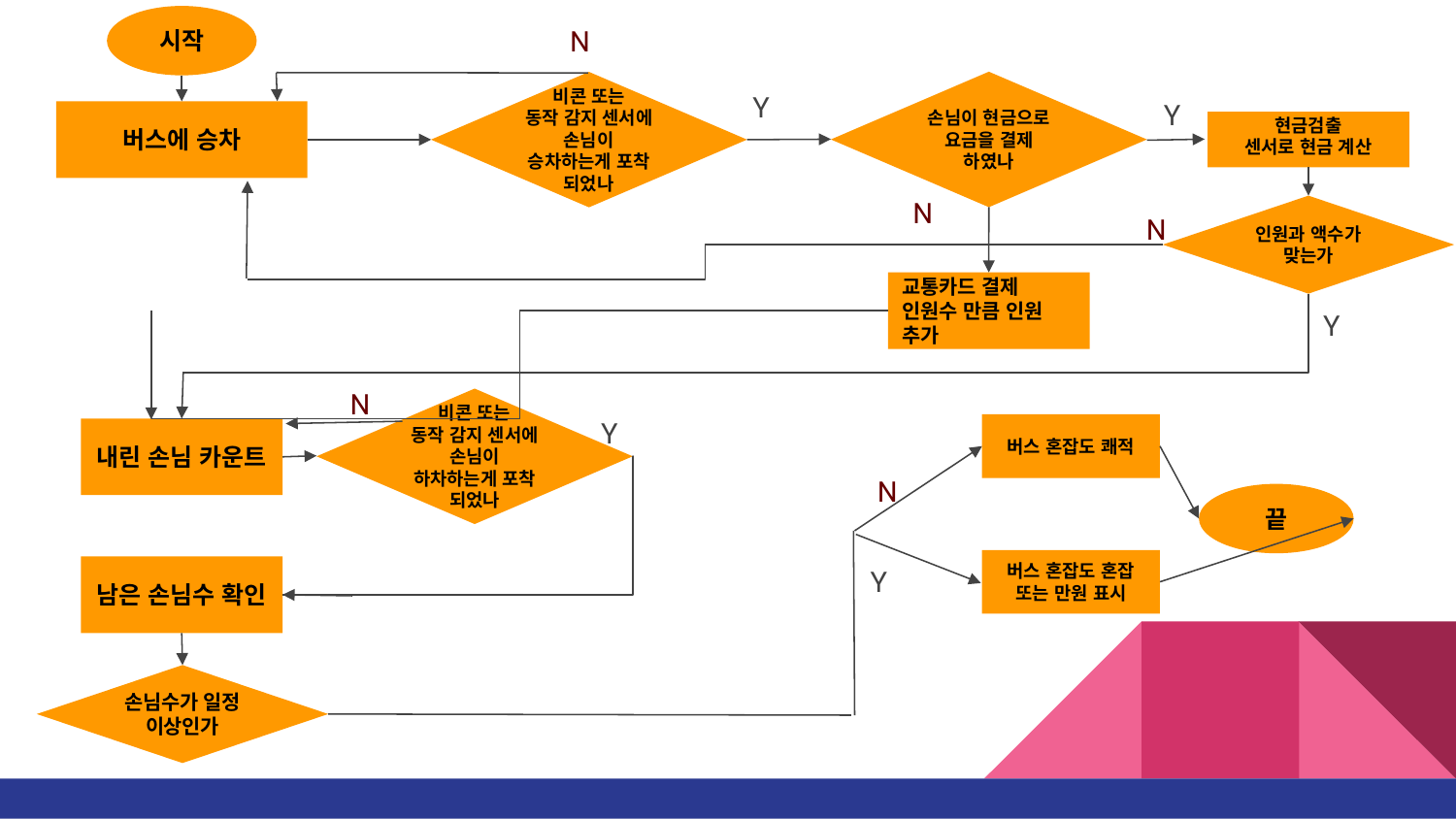

시작
N
손님이 현금으로 요금을 결제 하였나
비콘 또는
동작 감지 센서에 손님이 승차하는게 포착 되었나
Y
Y
버스에 승차

현금검출
센서로 현금 계산

N
인원과 액수가 맞는가
N
교통카드 결제 인원수 만큼 인원   추가
Y
N
비콘 또는
동작 감지 센서에 손님이 하차하는게 포착 되었나
Y
버스 혼잡도 쾌적
내린 손님 카운트
N
끝
Y
버스 혼잡도 혼잡 또는 만원 표시
남은 손님수 확인
손님수가 일정 이상인가